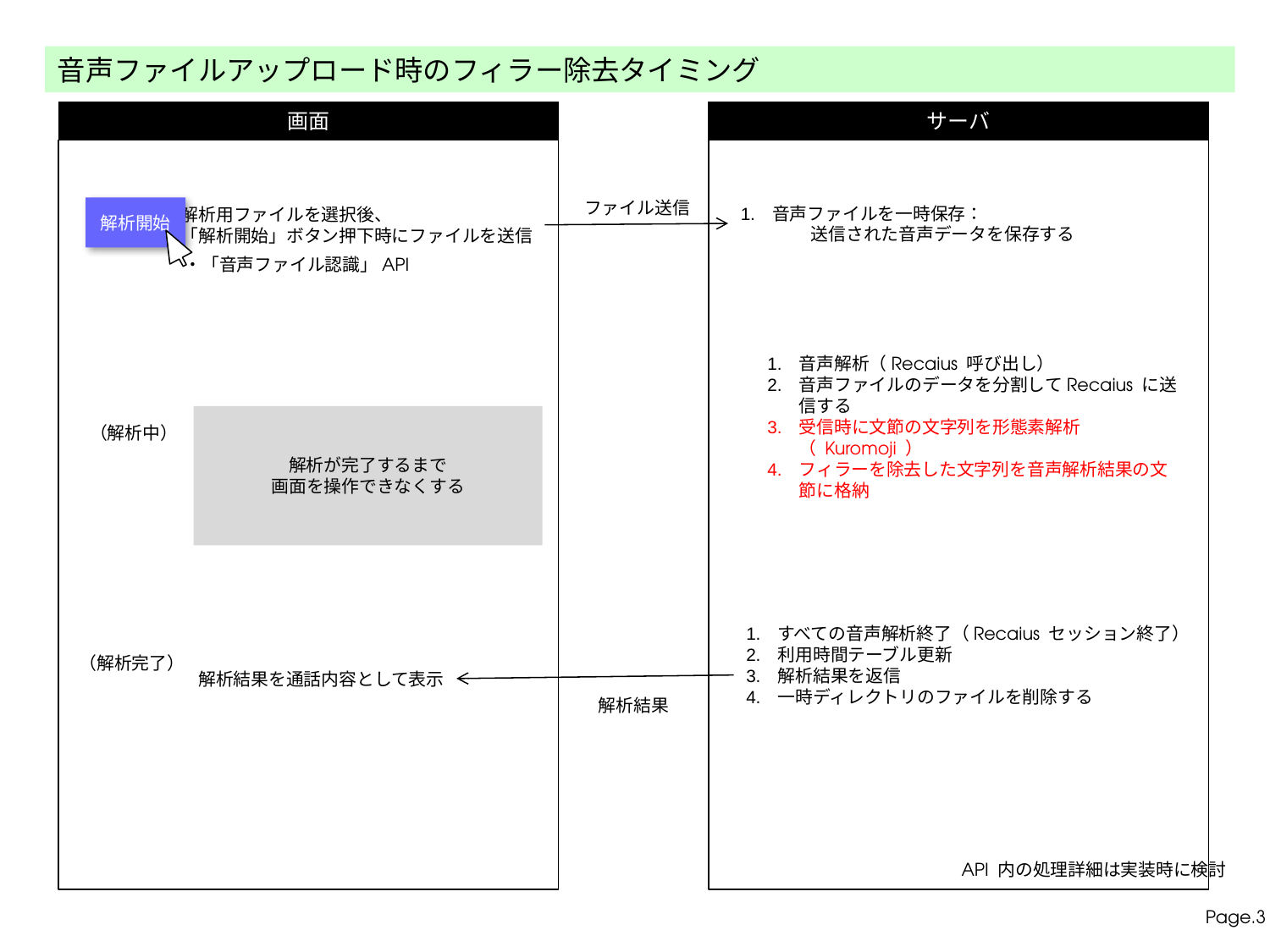

音声ファイルアップロード時のフィラー除去タイミング
画面
サーバ

ファイル送信
音声ファイルを一時保存：
　　　　送信された音声データを保存する
解析開始

解析用ファイルを選択後、
「解析開始」ボタン押下時にファイルを送信
・「音声ファイル認識」API

音声解析（Recaius 呼び出し）
音声ファイルのデータを分割してRecaius に送信する
受信時に文節の文字列を形態素解析（ Kuromoji ）
フィラーを除去した文字列を音声解析結果の文節に格納

解析が完了するまで
画面を操作できなくする

（解析中）
すべての音声解析終了（Recaius セッション終了）
利用時間テーブル更新
解析結果を返信
一時ディレクトリのファイルを削除する

（解析完了）
解析結果を通話内容として表示
解析結果
API 内の処理詳細は実装時に検討